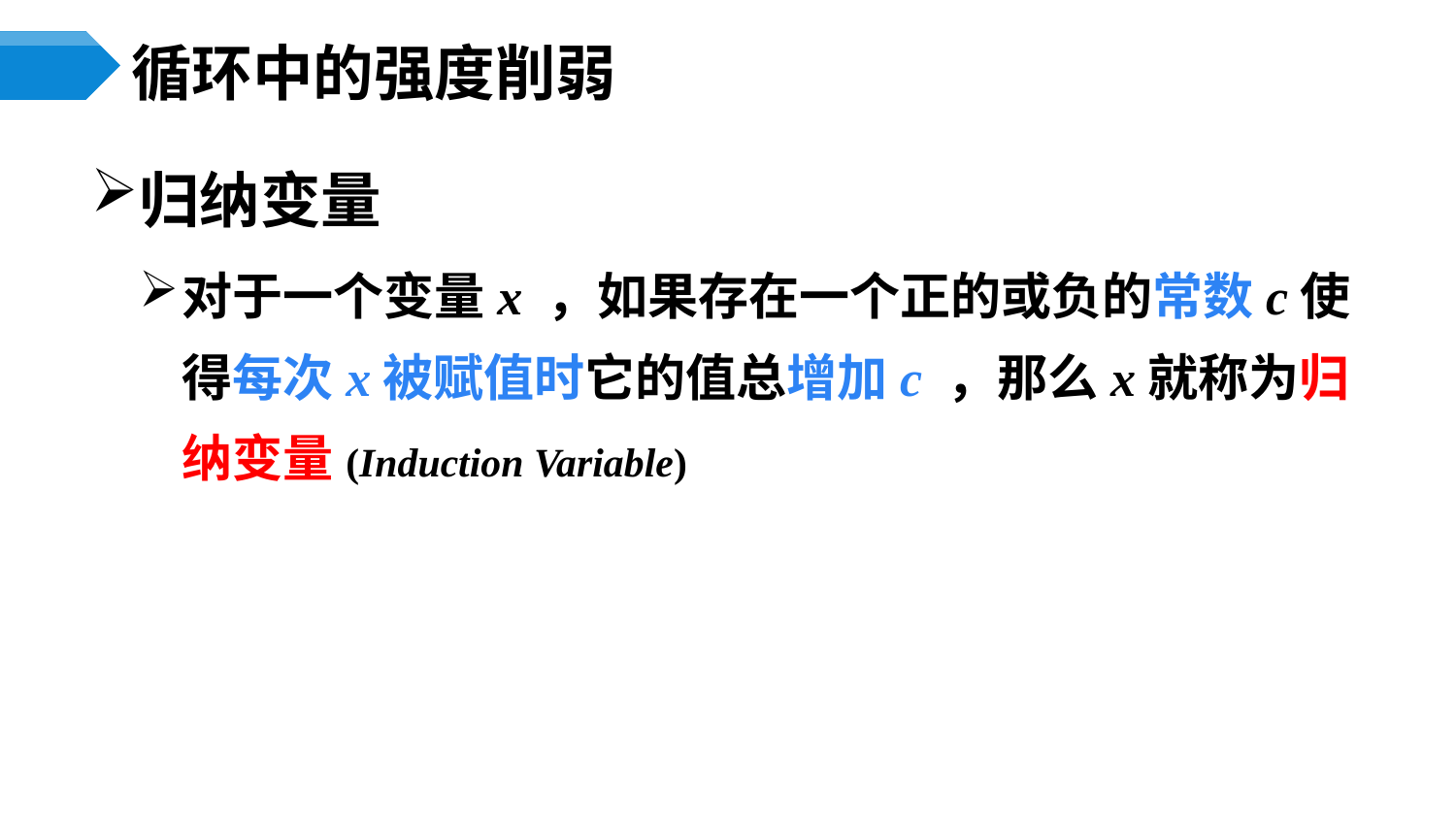

# 循环中的强度削弱
归纳变量
对于一个变量x ，如果存在一个正的或负的常数c使得每次x被赋值时它的值总增加c ，那么x就称为归纳变量(Induction Variable)